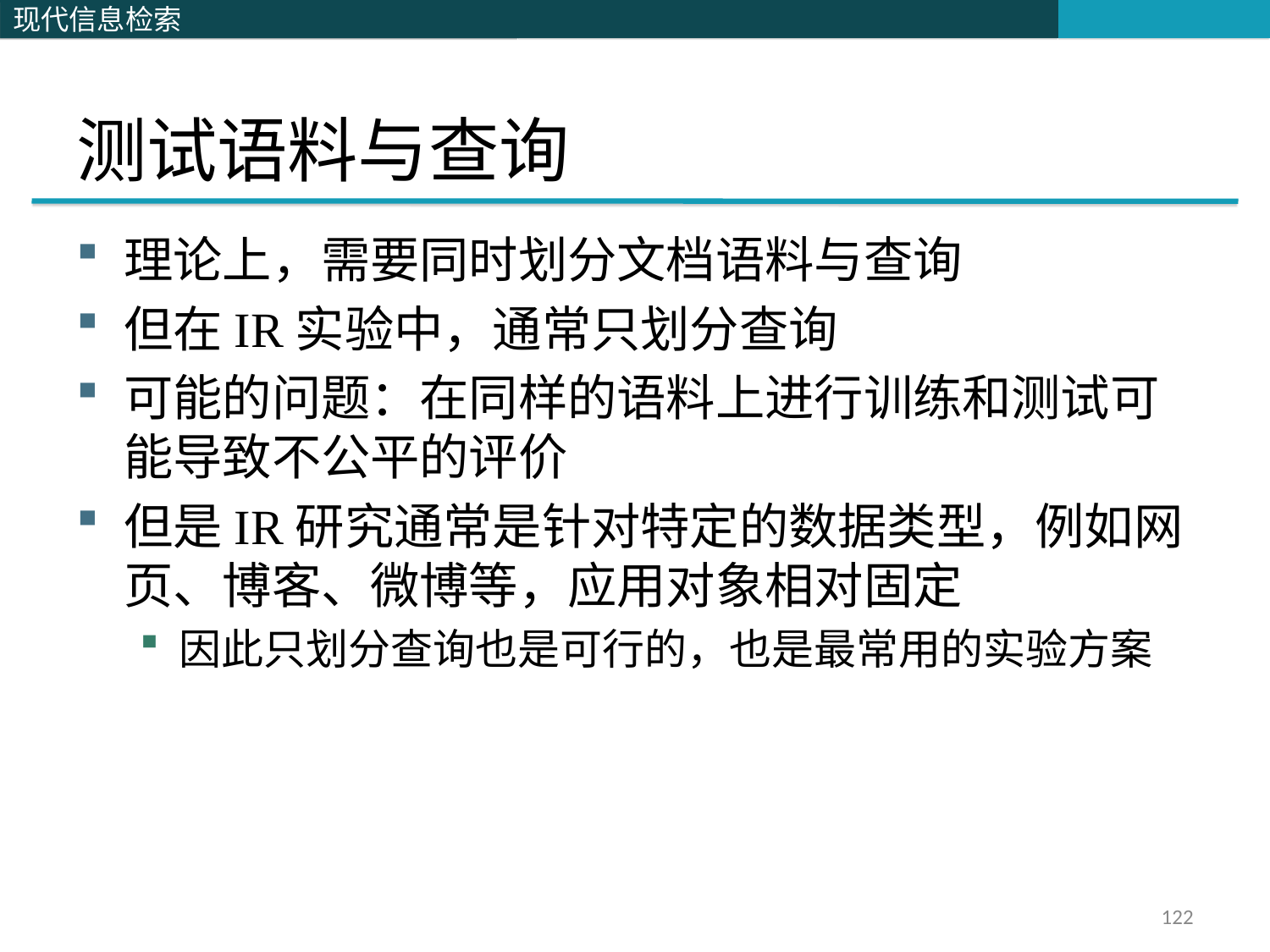

# 测试语料与查询
理论上，需要同时划分文档语料与查询
但在IR实验中，通常只划分查询
可能的问题：在同样的语料上进行训练和测试可能导致不公平的评价
但是IR研究通常是针对特定的数据类型，例如网页、博客、微博等，应用对象相对固定
因此只划分查询也是可行的，也是最常用的实验方案

122